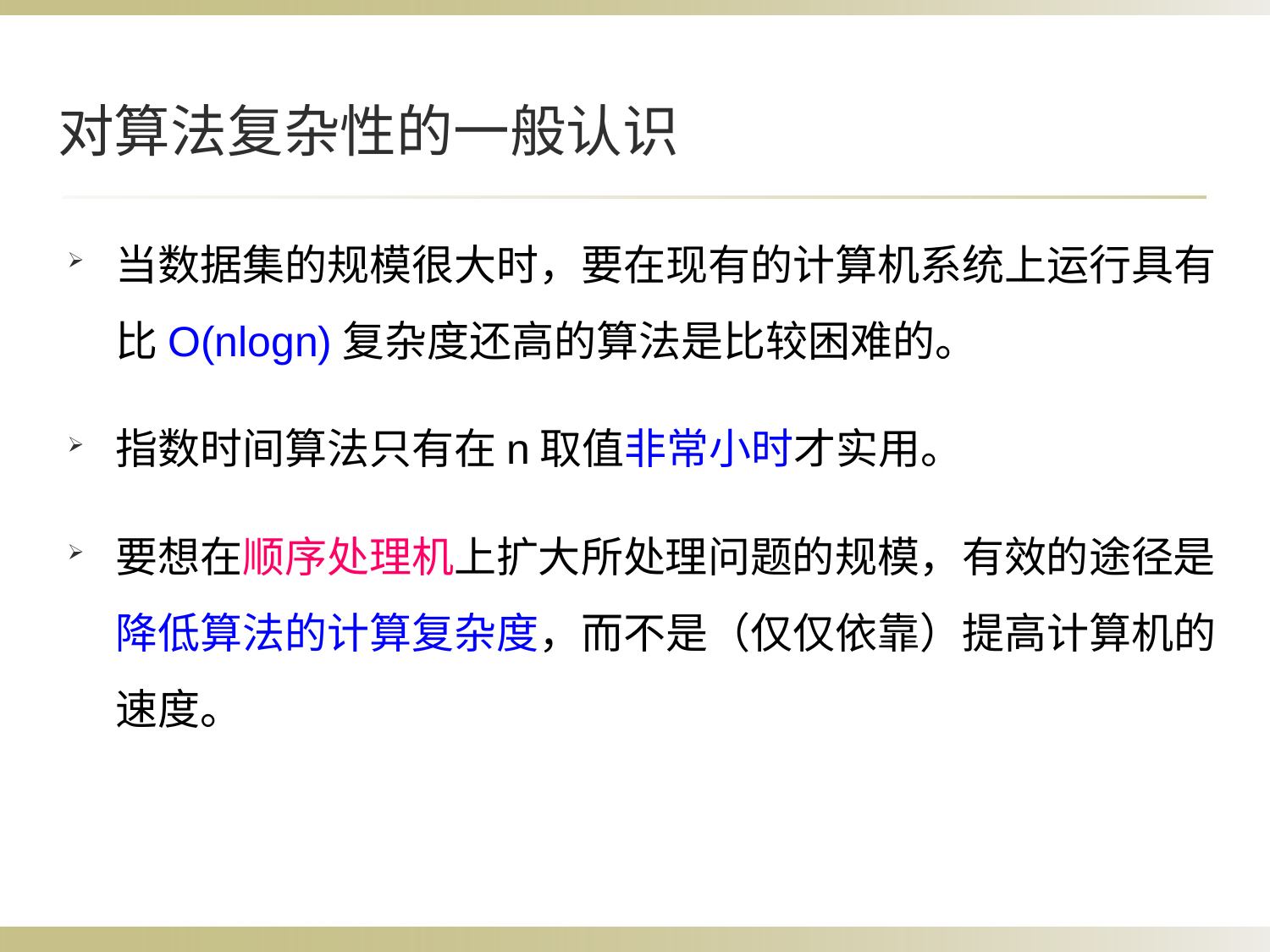

# 对算法复杂性的一般认识
当数据集的规模很大时，要在现有的计算机系统上运行具有比Ο(nlogn)复杂度还高的算法是比较困难的。
指数时间算法只有在n取值非常小时才实用。
要想在顺序处理机上扩大所处理问题的规模，有效的途径是降低算法的计算复杂度，而不是（仅仅依靠）提高计算机的速度。